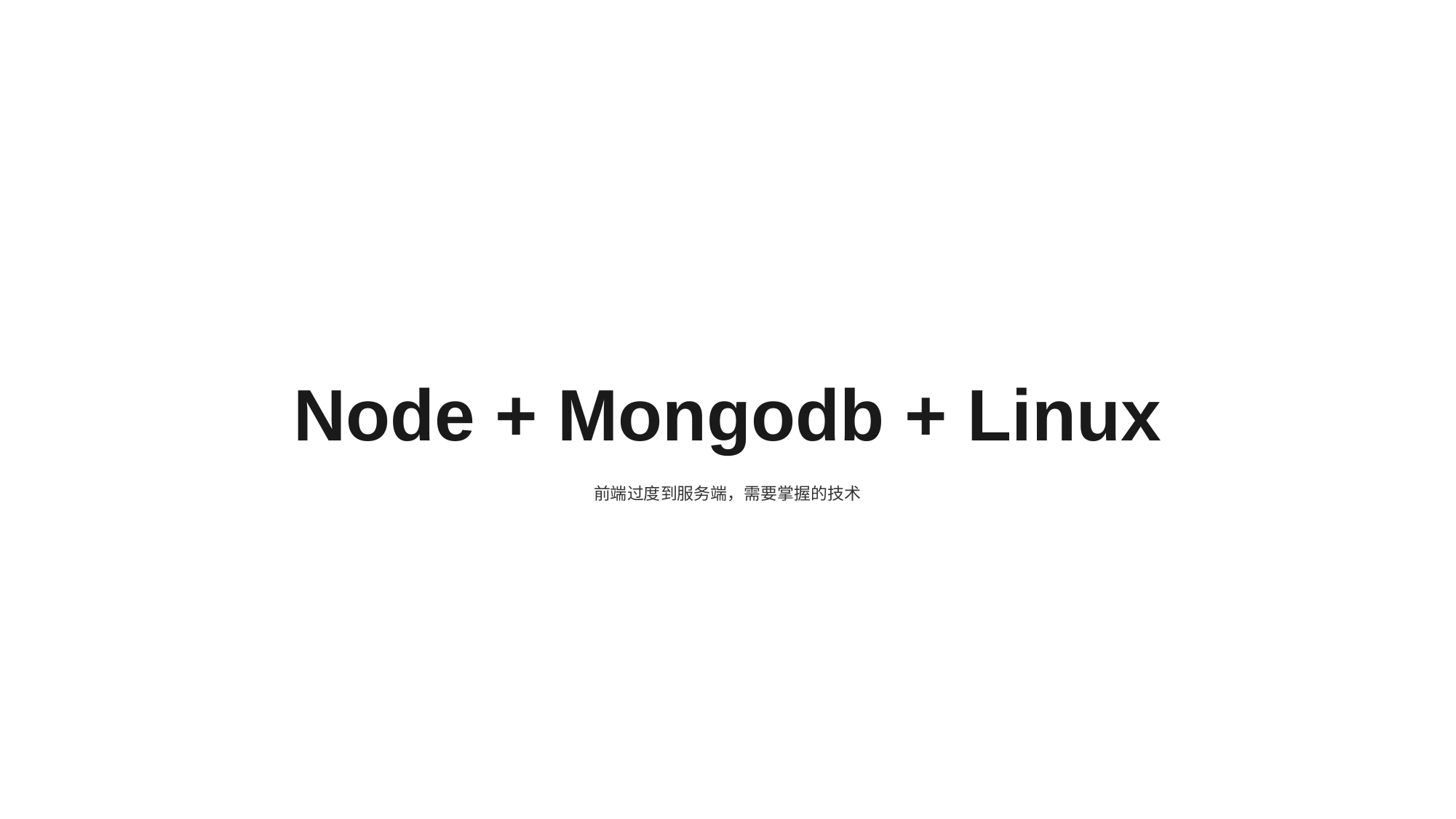

# Node + Mongodb + Linux
前端过度到服务端，需要掌握的技术